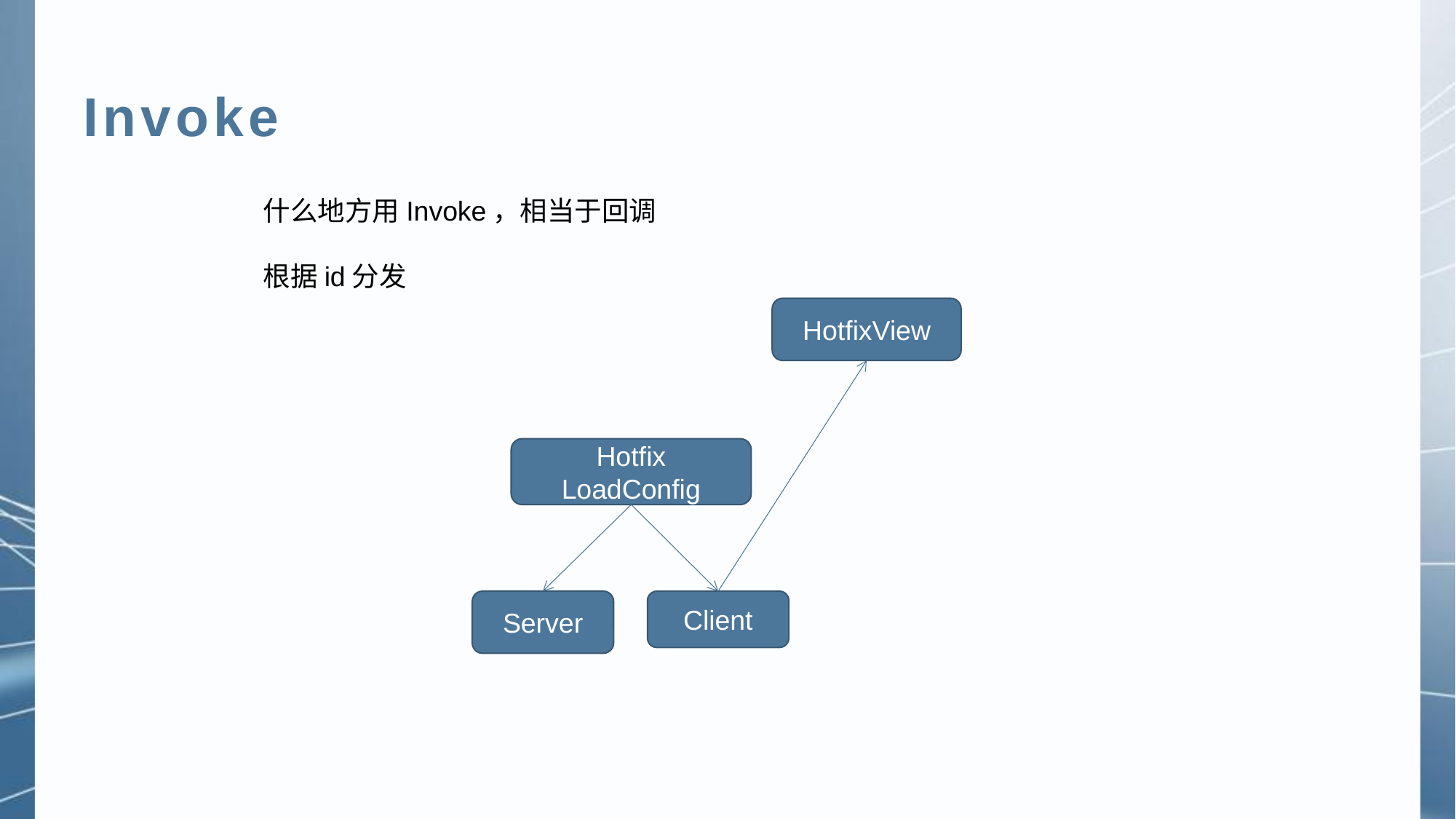

Invoke
什么地方用Invoke，相当于回调

根据id分发
HotfixView
Hotfix LoadConfig
Server
Client